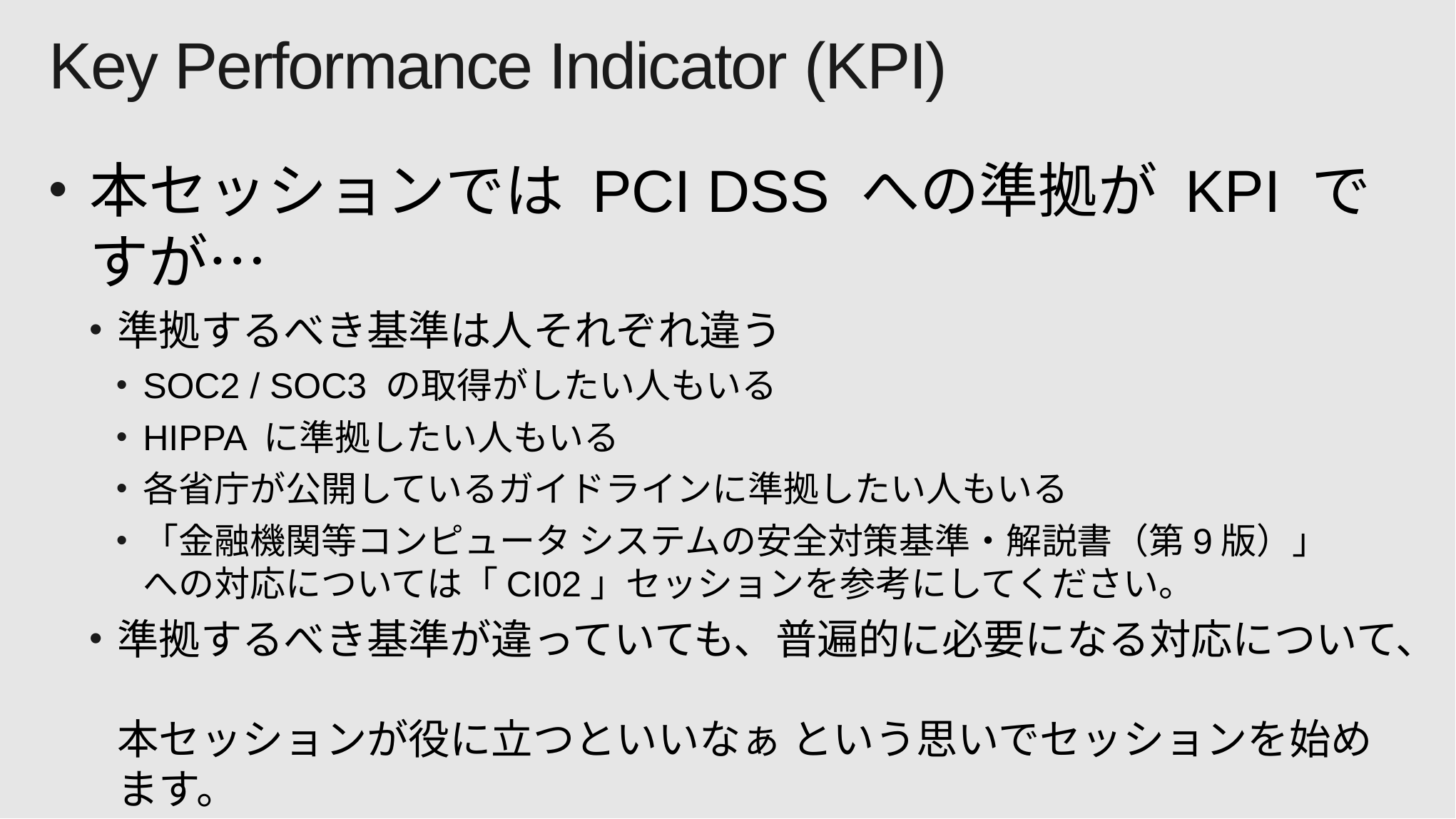

# Key Performance Indicator (KPI)
本セッションでは PCI DSS への準拠が KPI ですが…
準拠するべき基準は人それぞれ違う
SOC2 / SOC3 の取得がしたい人もいる
HIPPA に準拠したい人もいる
各省庁が公開しているガイドラインに準拠したい人もいる
「金融機関等コンピュータ システムの安全対策基準・解説書（第9版）」
への対応については「CI02」セッションを参考にしてください。
準拠するべき基準が違っていても、普遍的に必要になる対応について、
本セッションが役に立つといいなぁ という思いでセッションを始めます。